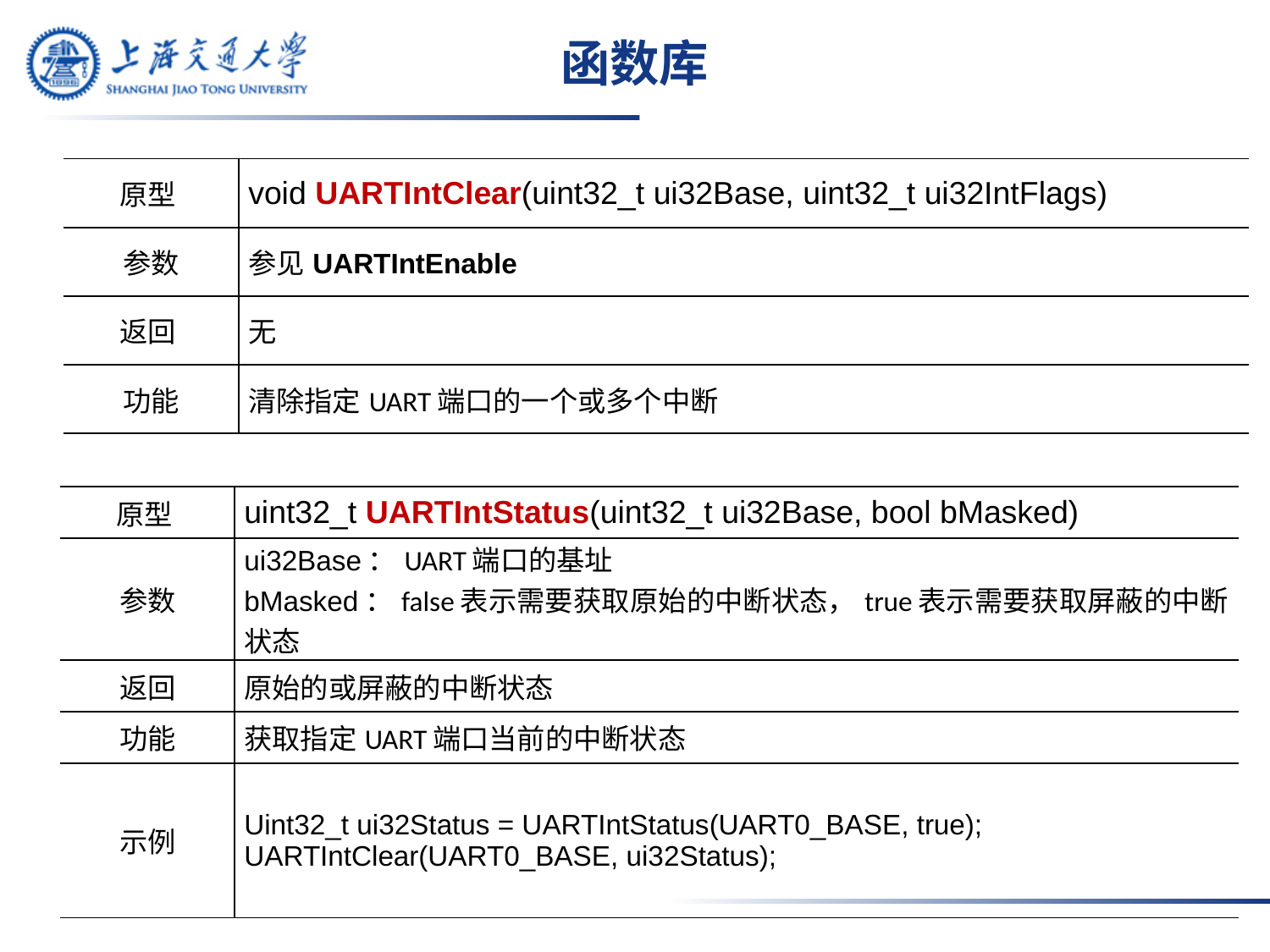

# 函数库
| 原型 | void UARTIntClear(uint32\_t ui32Base, uint32\_t ui32IntFlags) |
| --- | --- |
| 参数 | 参见UARTIntEnable |
| 返回 | 无 |
| 功能 | 清除指定UART端口的一个或多个中断 |
| 原型 | uint32\_t UARTIntStatus(uint32\_t ui32Base, bool bMasked) |
| --- | --- |
| 参数 | ui32Base：UART端口的基址 bMasked：false表示需要获取原始的中断状态，true表示需要获取屏蔽的中断状态 |
| 返回 | 原始的或屏蔽的中断状态 |
| 功能 | 获取指定UART端口当前的中断状态 |
| 示例 | Uint32\_t ui32Status = UARTIntStatus(UART0\_BASE, true); UARTIntClear(UART0\_BASE, ui32Status); |